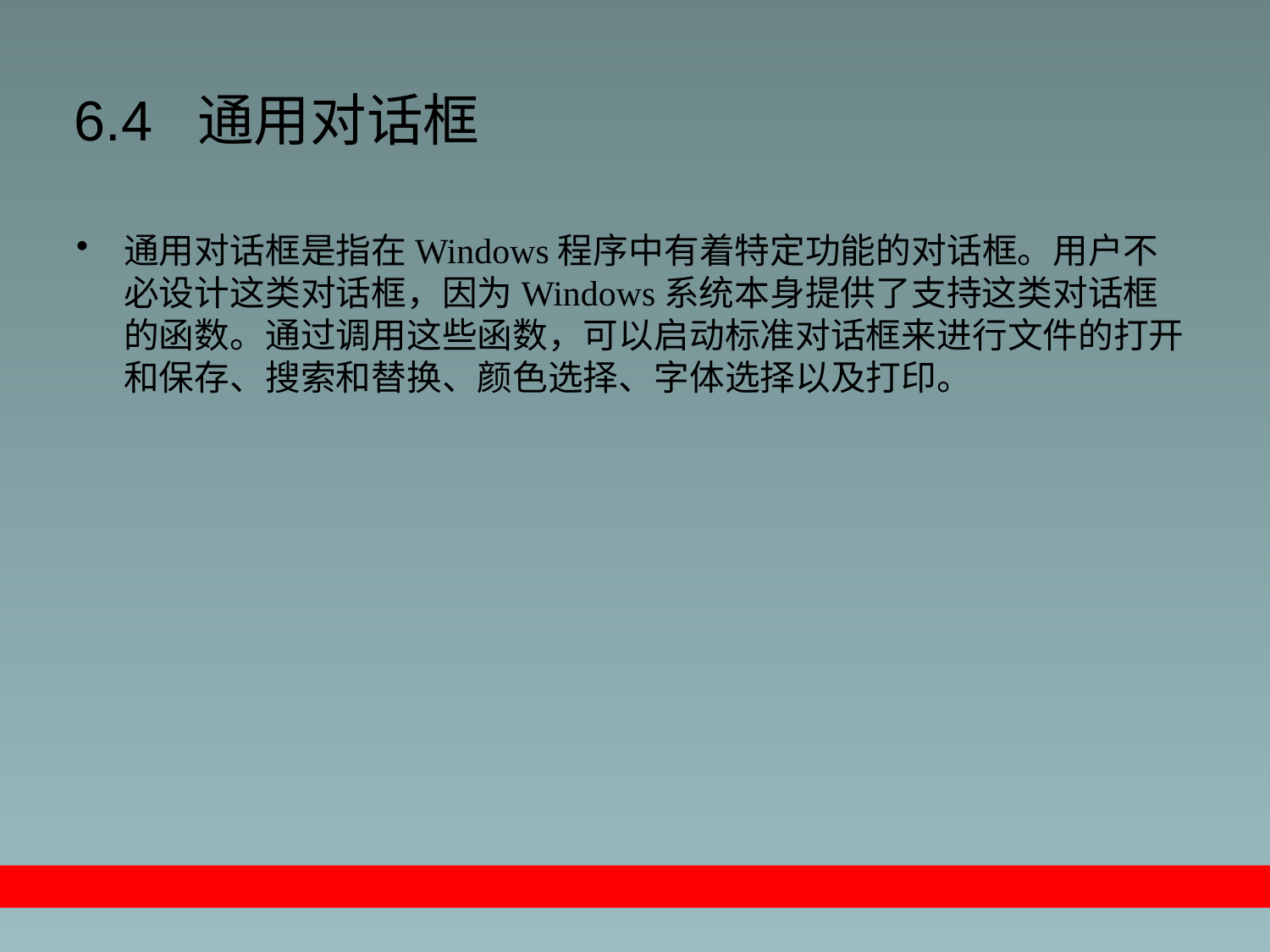

# 6.4  通用对话框
通用对话框是指在Windows程序中有着特定功能的对话框。用户不必设计这类对话框，因为Windows系统本身提供了支持这类对话框的函数。通过调用这些函数，可以启动标准对话框来进行文件的打开和保存、搜索和替换、颜色选择、字体选择以及打印。